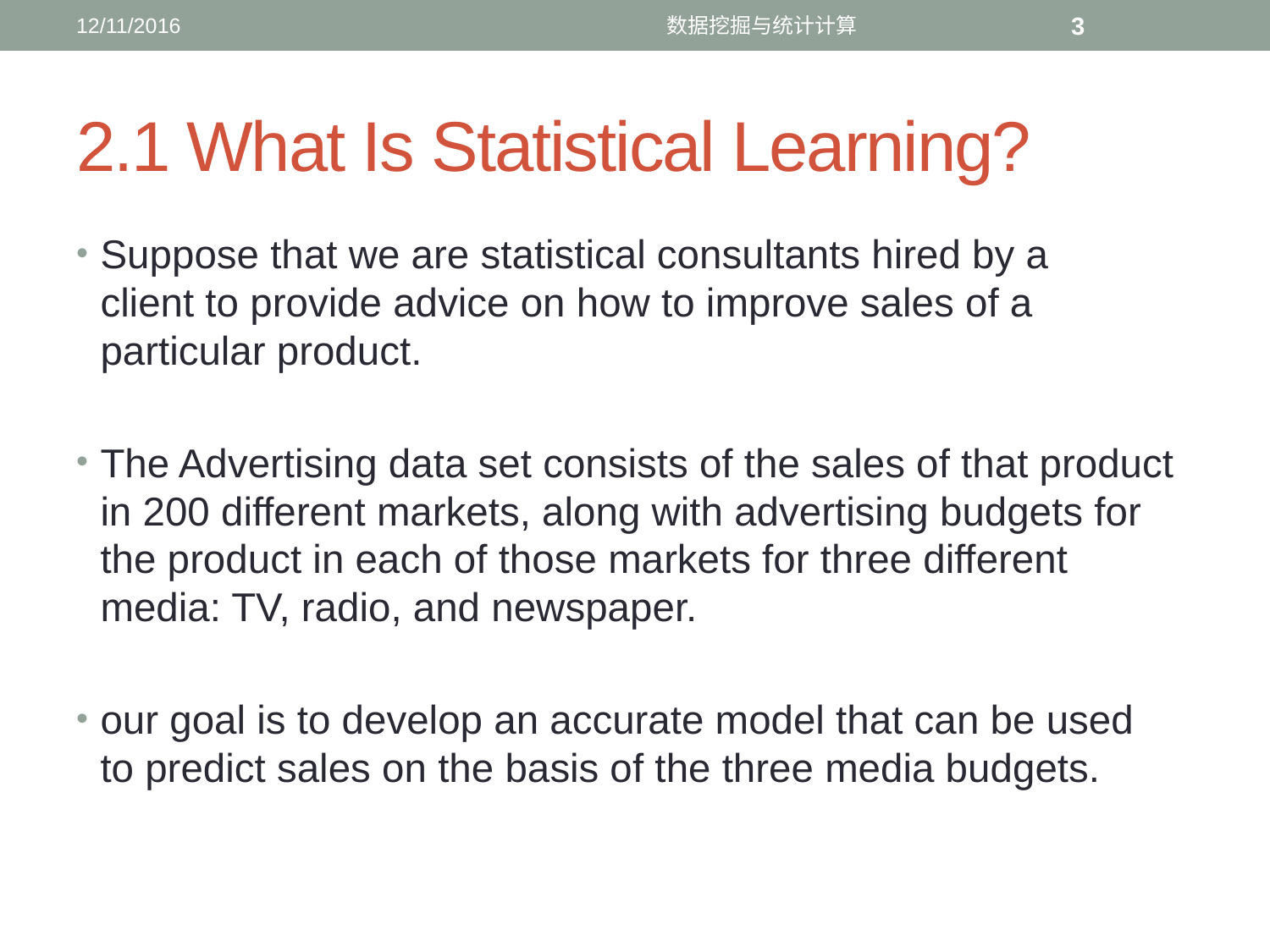

12/11/2016
数据挖掘与统计计算
3
# 2.1 What Is Statistical Learning?
Suppose that we are statistical consultants hired by a
client to provide advice on how to improve sales of a particular product.

The Advertising data set consists of the sales of that product in 200 different markets, along with advertising budgets for the product in each of those markets for three different media: TV, radio, and newspaper.

our goal is to develop an accurate model that can be used
to predict sales on the basis of the three media budgets.